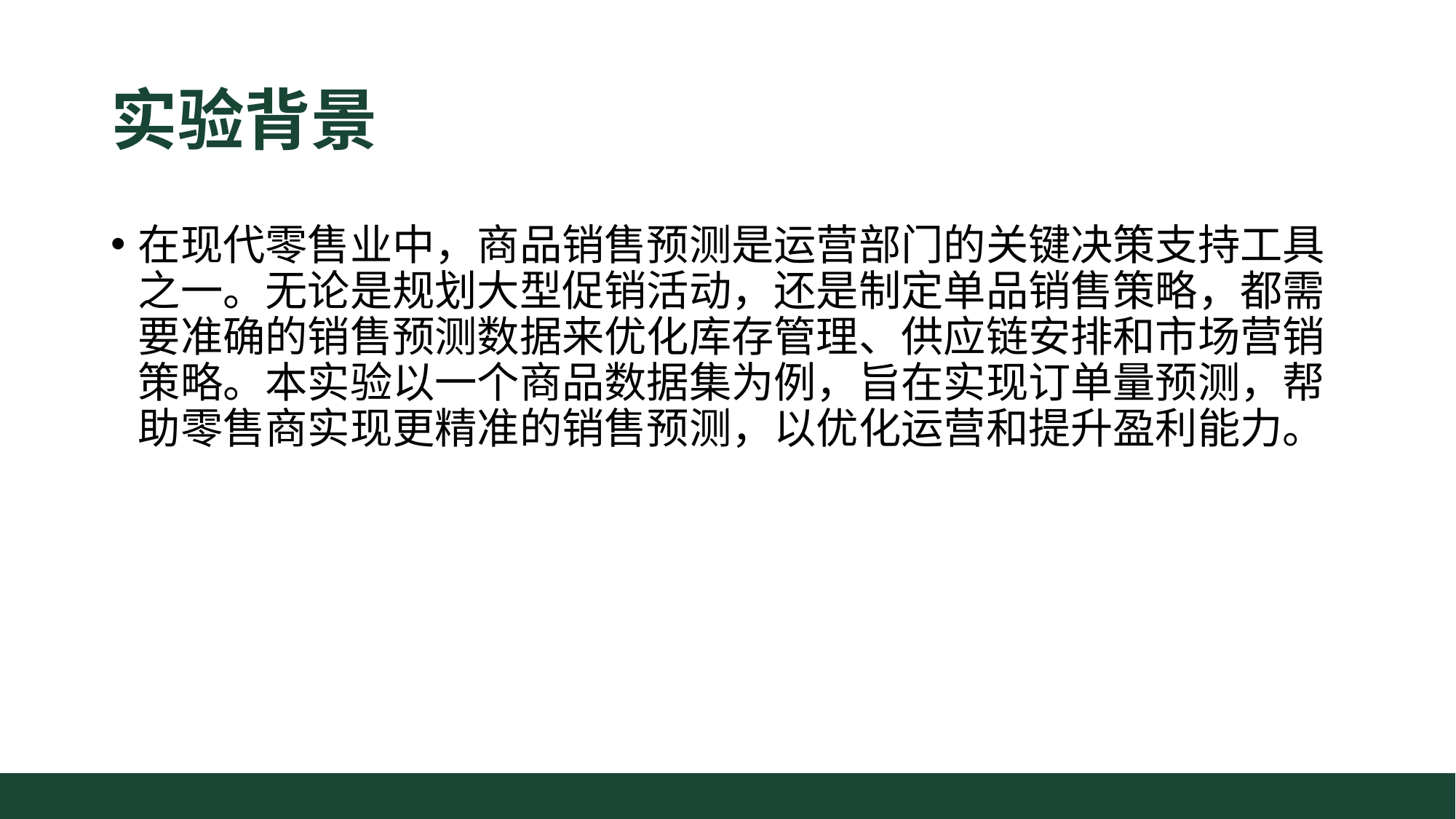

# 实验背景
在现代零售业中，商品销售预测是运营部门的关键决策支持工具之一。无论是规划大型促销活动，还是制定单品销售策略，都需要准确的销售预测数据来优化库存管理、供应链安排和市场营销策略。本实验以一个商品数据集为例，旨在实现订单量预测，帮助零售商实现更精准的销售预测，以优化运营和提升盈利能力。